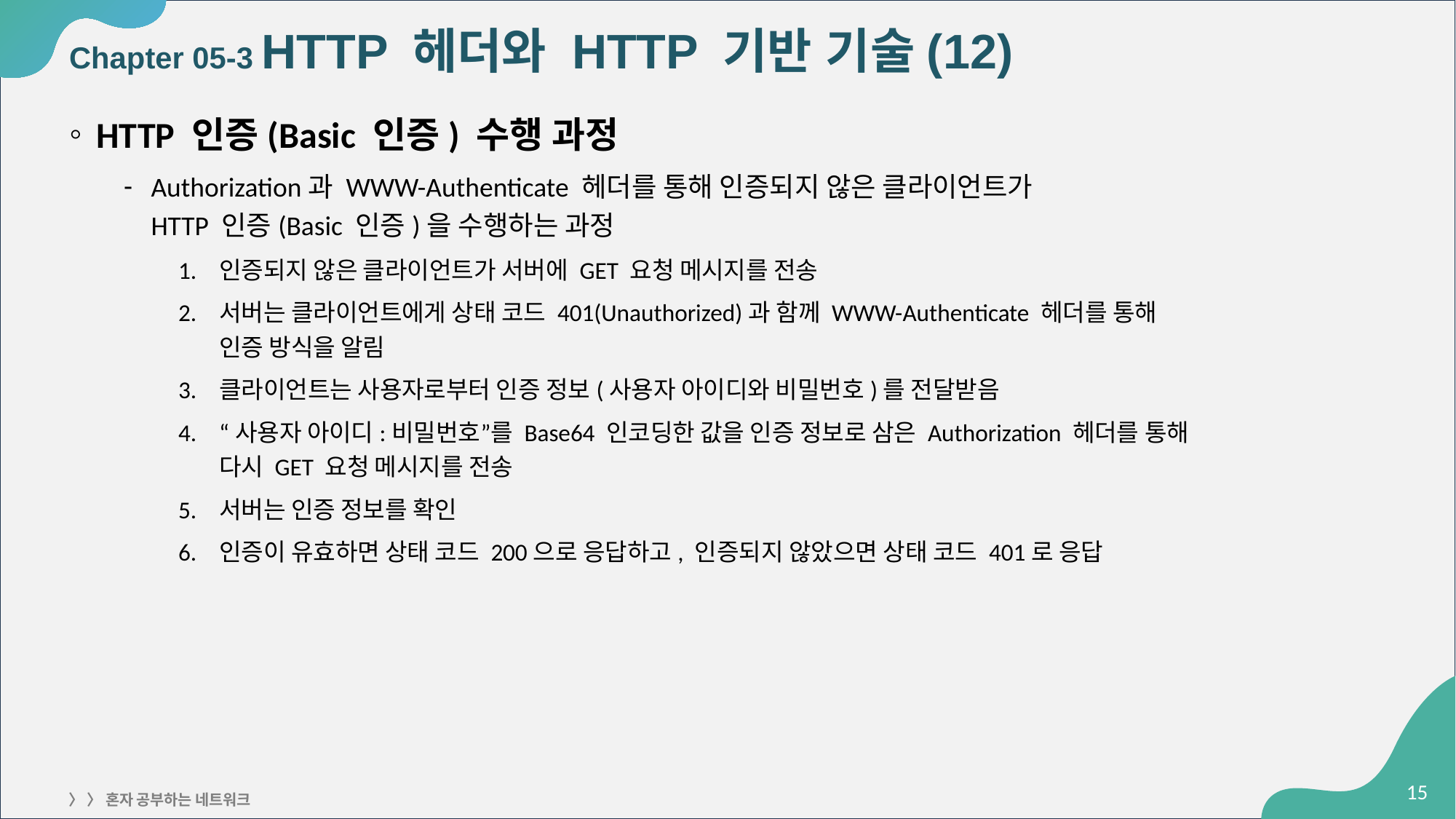

# Chapter 05-3 HTTP 헤더와 HTTP 기반 기술(12)
HTTP 인증(Basic 인증) 수행 과정
Authorization과 WWW-Authenticate 헤더를 통해 인증되지 않은 클라이언트가
HTTP 인증(Basic 인증)을 수행하는 과정
인증되지 않은 클라이언트가 서버에 GET 요청 메시지를 전송
서버는 클라이언트에게 상태 코드 401(Unauthorized)과 함께 WWW-Authenticate 헤더를 통해
인증 방식을 알림
클라이언트는 사용자로부터 인증 정보(사용자 아이디와 비밀번호)를 전달받음
“사용자 아이디:비밀번호”를 Base64 인코딩한 값을 인증 정보로 삼은 Authorization 헤더를 통해
다시 GET 요청 메시지를 전송
서버는 인증 정보를 확인
인증이 유효하면 상태 코드 200으로 응답하고, 인증되지 않았으면 상태 코드 401로 응답
15
〉 〉 혼자 공부하는 네트워크